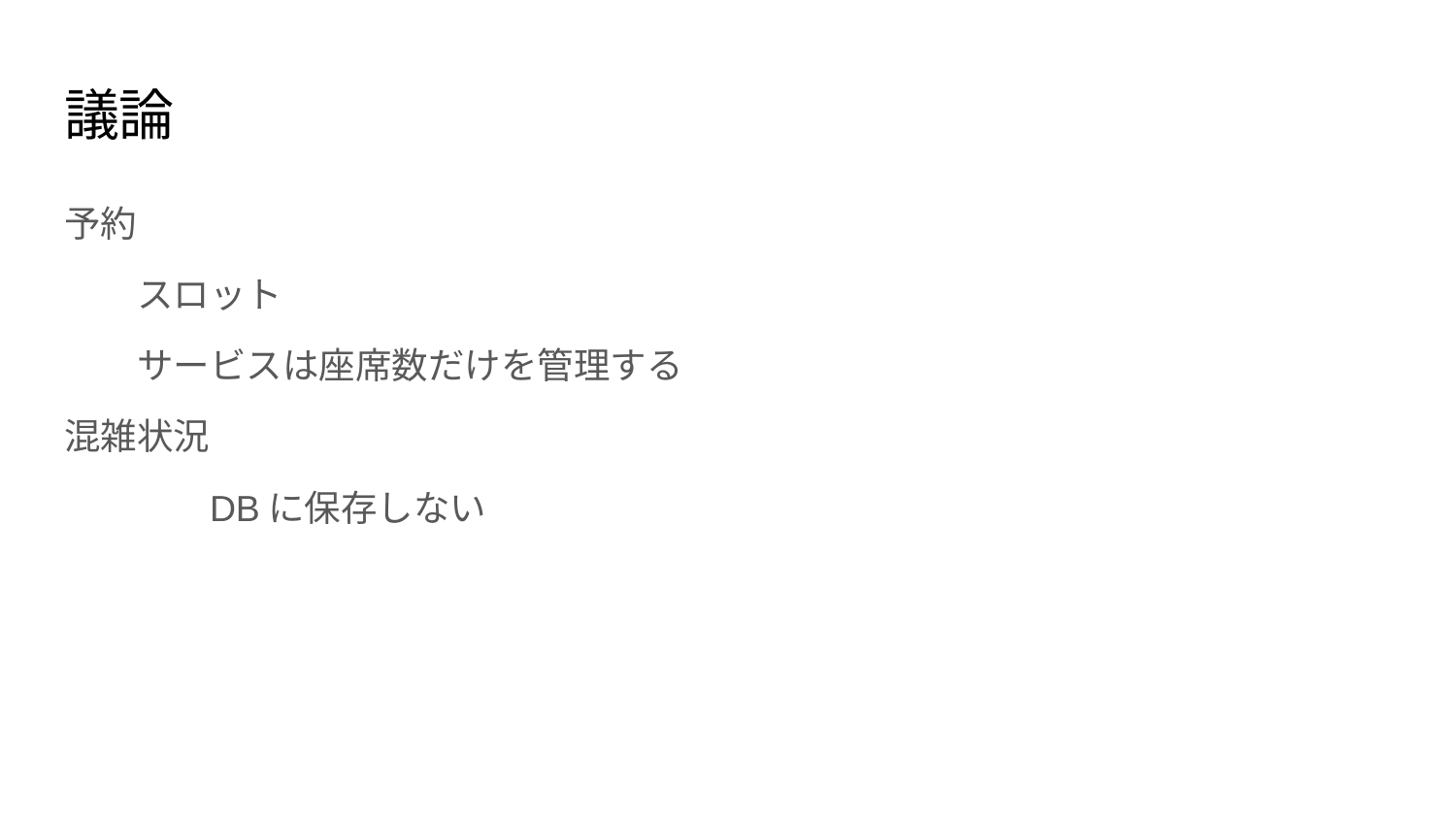

# 議論
予約
スロット
サービスは座席数だけを管理する
混雑状況
	DBに保存しない